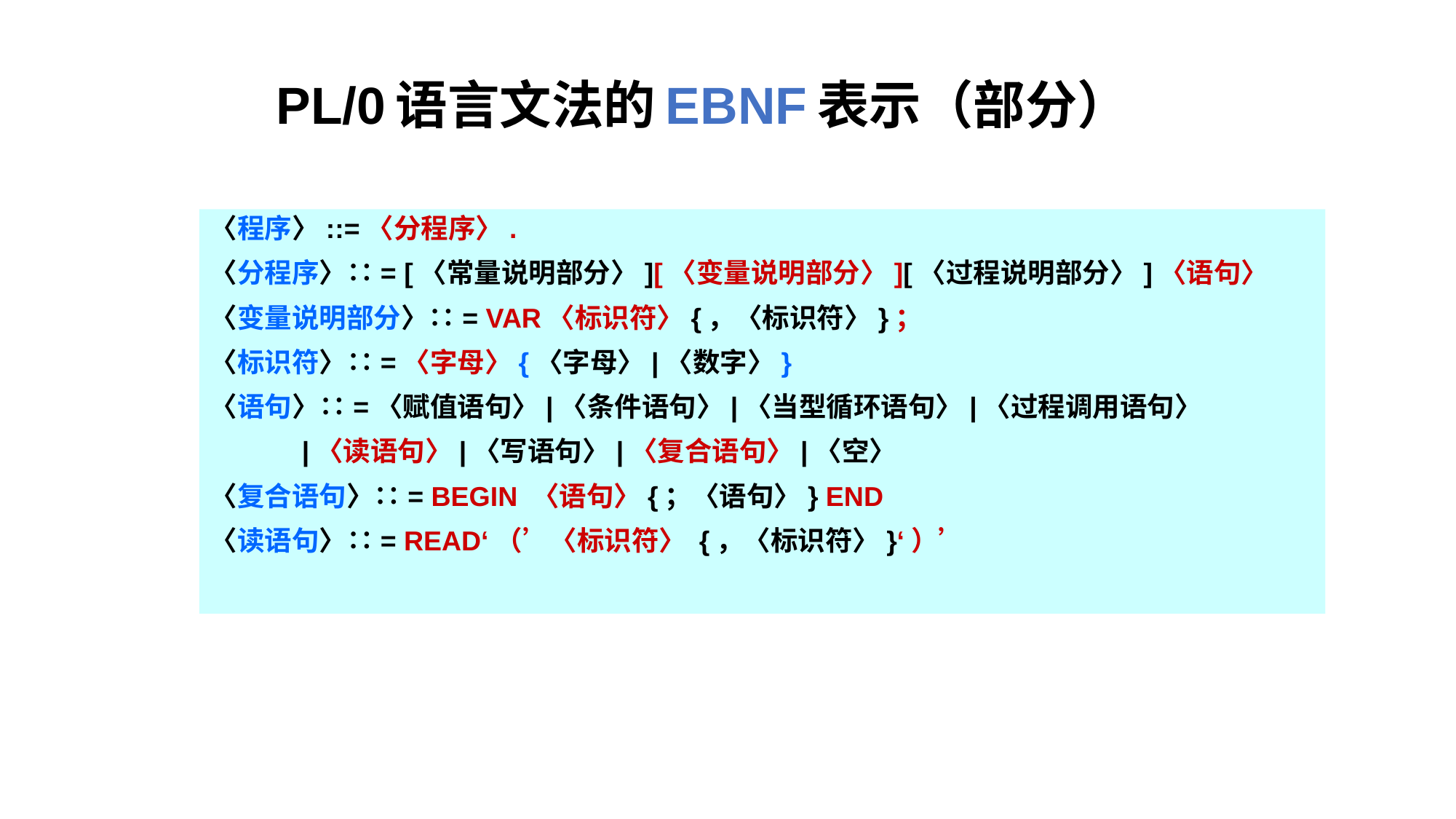

# PL/0语言文法的EBNF表示（部分）
〈程序〉::=〈分程序〉.
〈分程序〉∷= [〈常量说明部分〉][〈变量说明部分〉][〈过程说明部分〉]〈语句〉
〈变量说明部分〉∷= VAR〈标识符〉{，〈标识符〉}；
〈标识符〉∷=〈字母〉{〈字母〉|〈数字〉}
〈语句〉∷=〈赋值语句〉|〈条件语句〉|〈当型循环语句〉|〈过程调用语句〉
            |〈读语句〉|〈写语句〉|〈复合语句〉|〈空〉
〈复合语句〉∷= BEGIN 〈语句〉{；〈语句〉} END
〈读语句〉∷= READ‘（’〈标识符〉 {，〈标识符〉}‘）’